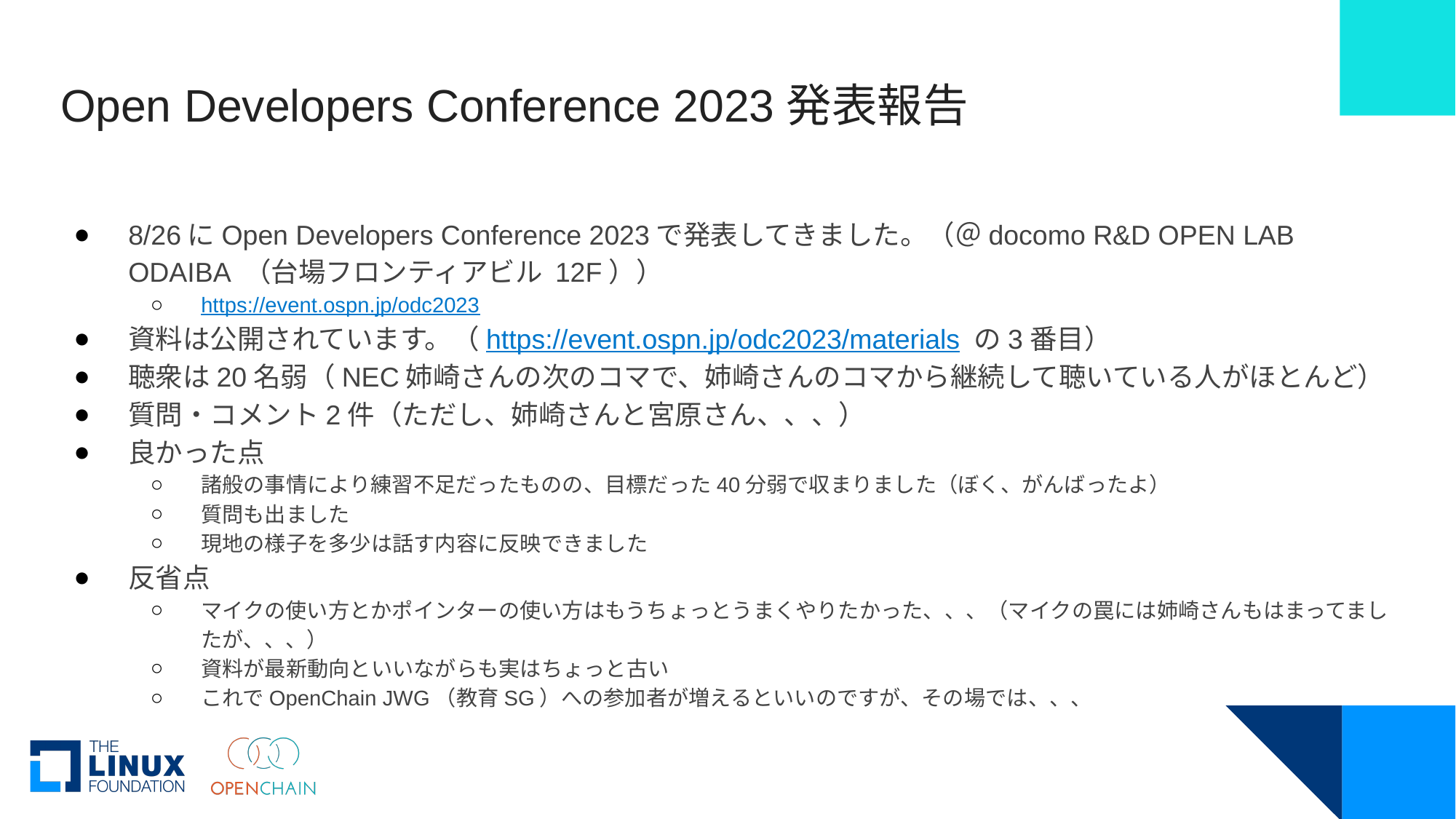

# Open Developers Conference 2023発表報告
8/26にOpen Developers Conference 2023で発表してきました。（＠docomo R&D OPEN LAB ODAIBA （台場フロンティアビル 12F））
https://event.ospn.jp/odc2023
資料は公開されています。（https://event.ospn.jp/odc2023/materials の3番目）
聴衆は20名弱（NEC姉崎さんの次のコマで、姉崎さんのコマから継続して聴いている人がほとんど）
質問・コメント2件（ただし、姉崎さんと宮原さん、、、）
良かった点
諸般の事情により練習不足だったものの、目標だった40分弱で収まりました（ぼく、がんばったよ）
質問も出ました
現地の様子を多少は話す内容に反映できました
反省点
マイクの使い方とかポインターの使い方はもうちょっとうまくやりたかった、、、（マイクの罠には姉崎さんもはまってましたが、、、）
資料が最新動向といいながらも実はちょっと古い
これでOpenChain JWG（教育SG）への参加者が増えるといいのですが、その場では、、、